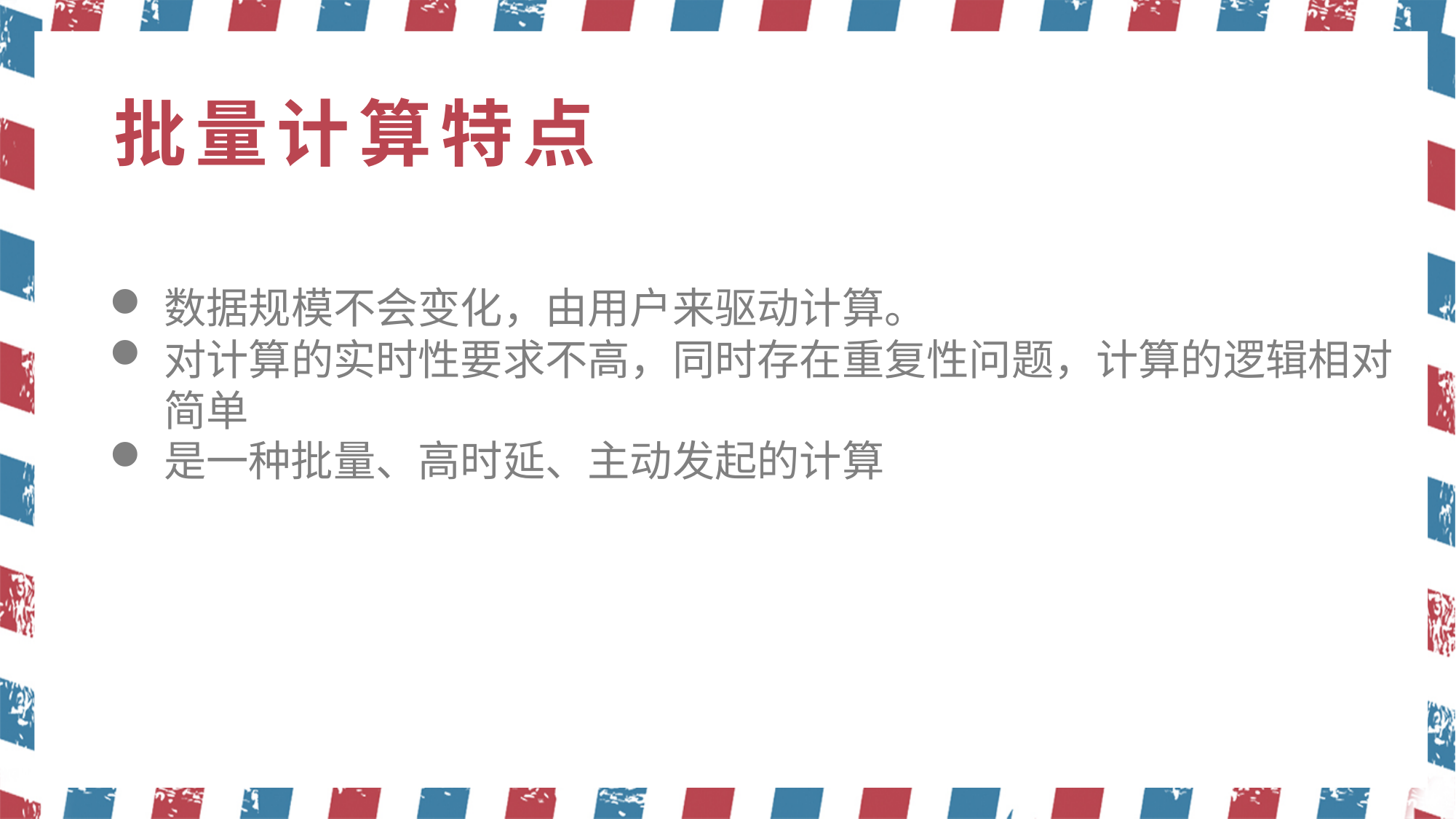

批量计算特点
数据规模不会变化，由用户来驱动计算。
对计算的实时性要求不高，同时存在重复性问题，计算的逻辑相对简单
是一种批量、高时延、主动发起的计算